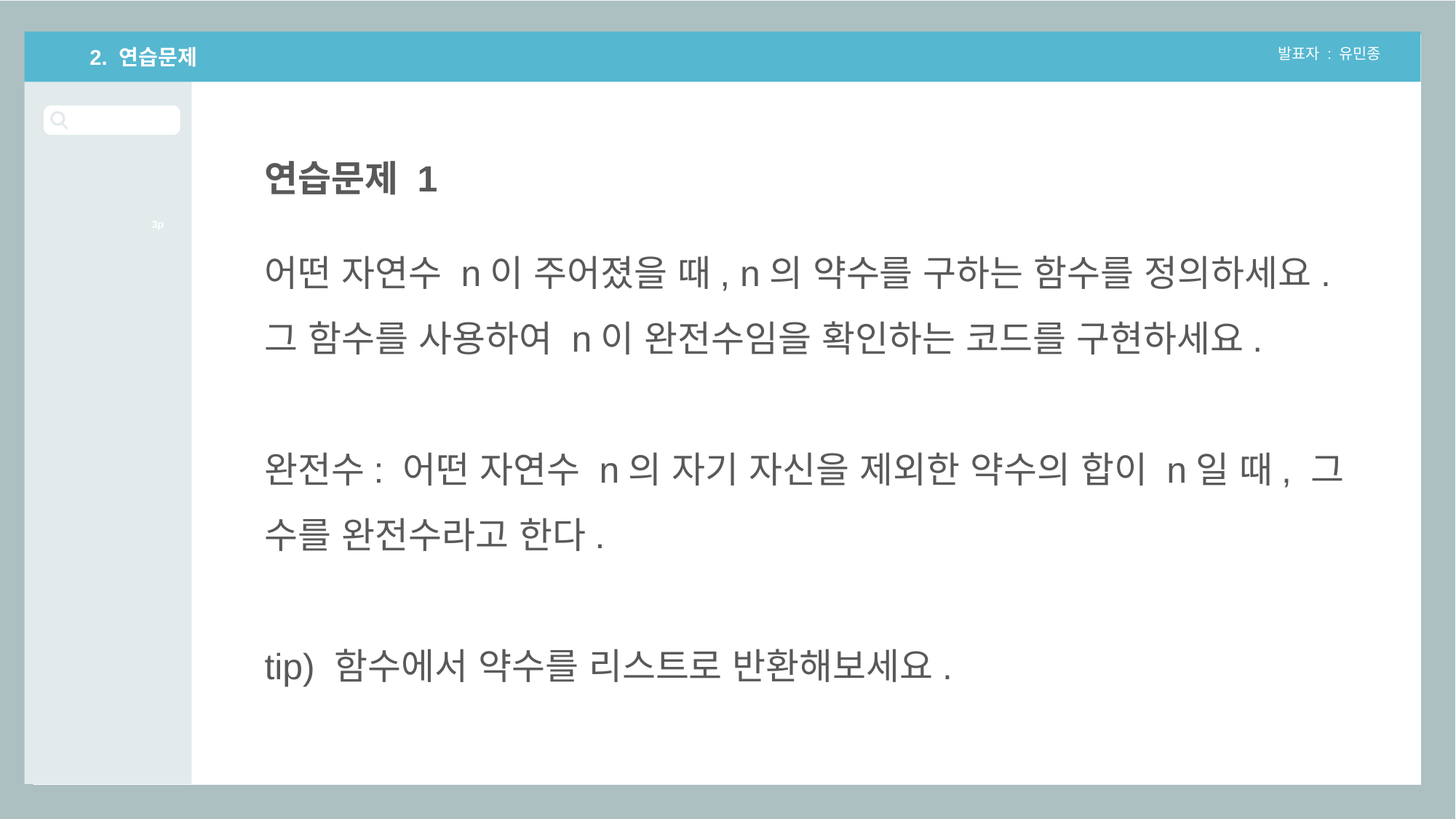

2. 연습문제
발표자 : 유민종

연습문제 1
3p
어떤 자연수 n이 주어졌을 때, n의 약수를 구하는 함수를 정의하세요.
그 함수를 사용하여 n이 완전수임을 확인하는 코드를 구현하세요.

완전수: 어떤 자연수 n의 자기 자신을 제외한 약수의 합이 n일 때, 그 수를 완전수라고 한다.

tip) 함수에서 약수를 리스트로 반환해보세요.